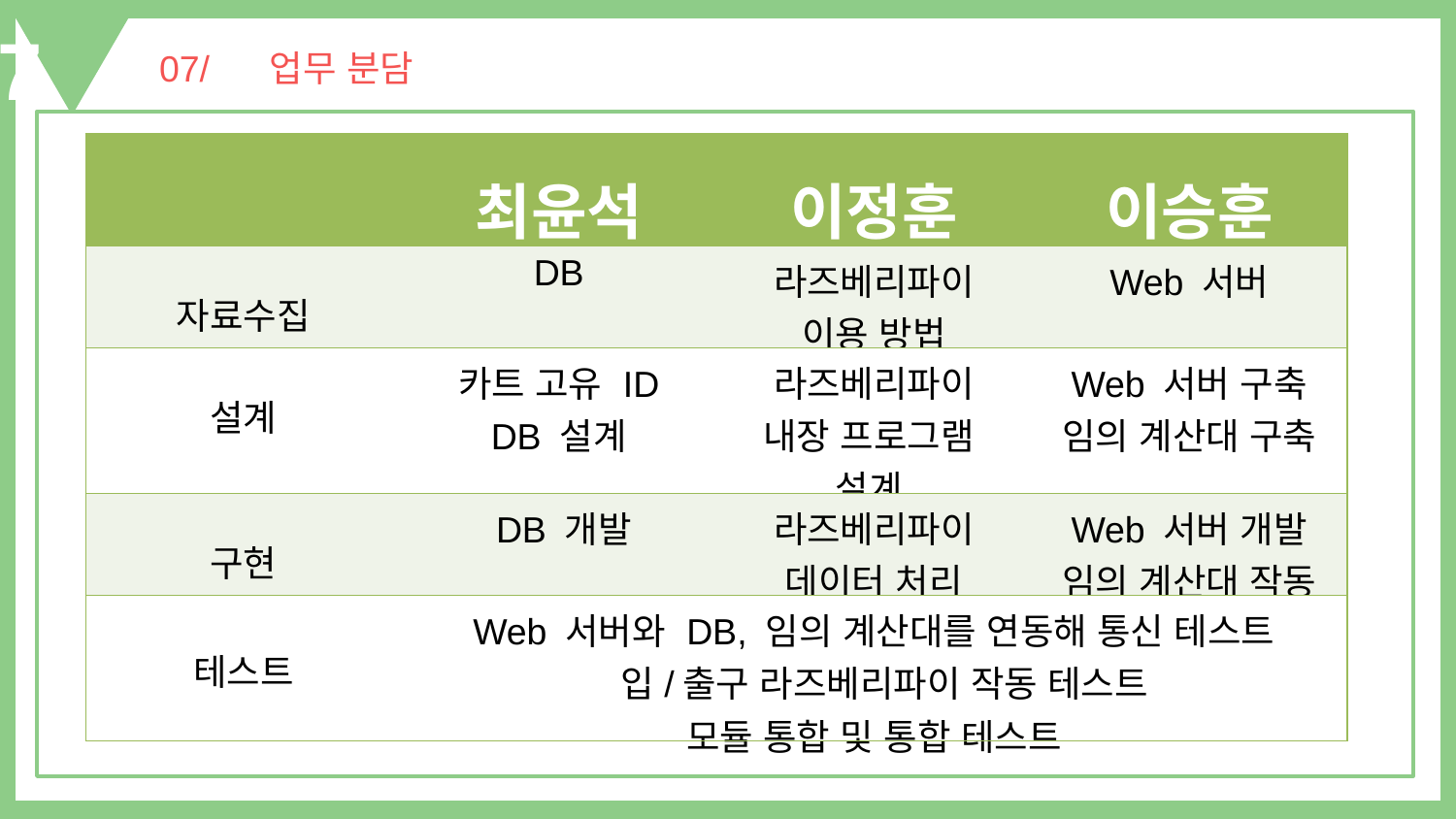

7
07/     업무 분담
|  | 최윤석 | 이정훈 | 이승훈 |
| --- | --- | --- | --- |
| 자료수집 | DB | 라즈베리파이 이용 방법 | Web 서버 |
| 설계 | 카트 고유 ID DB 설계 | 라즈베리파이 내장 프로그램 설계 | Web 서버 구축 임의 계산대 구축 |
| 구현 | DB 개발 | 라즈베리파이 데이터 처리 | Web 서버 개발 임의 계산대 작동 |
| 테스트 | Web 서버와 DB, 임의 계산대를 연동해 통신 테스트 입/출구 라즈베리파이 작동 테스트 모듈 통합 및 통합 테스트 |  |  |